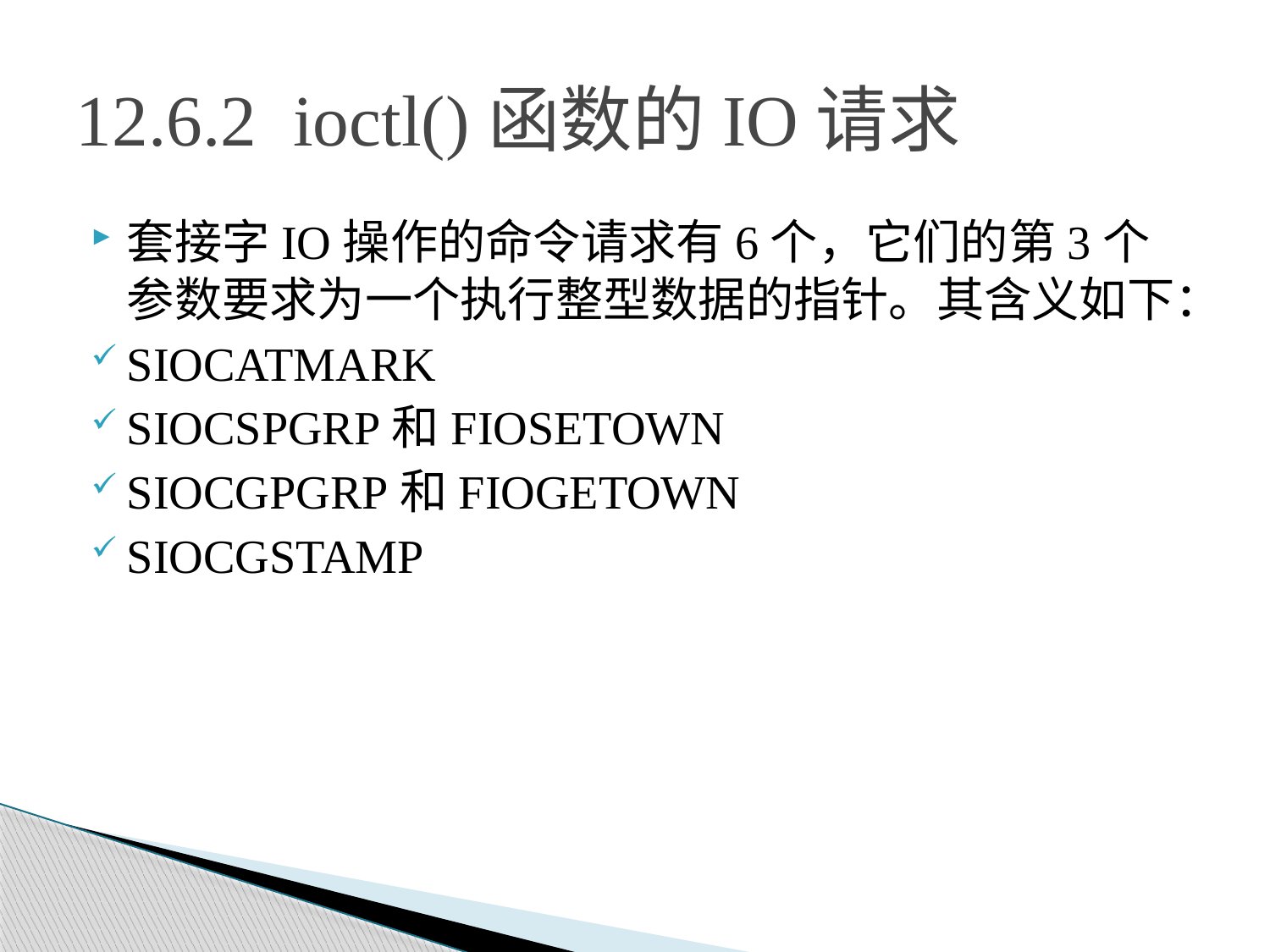

# 12.6.2  ioctl()函数的IO请求
套接字IO操作的命令请求有6个，它们的第3个参数要求为一个执行整型数据的指针。其含义如下：
SIOCATMARK
SIOCSPGRP和FIOSETOWN
SIOCGPGRP和FIOGETOWN
SIOCGSTAMP